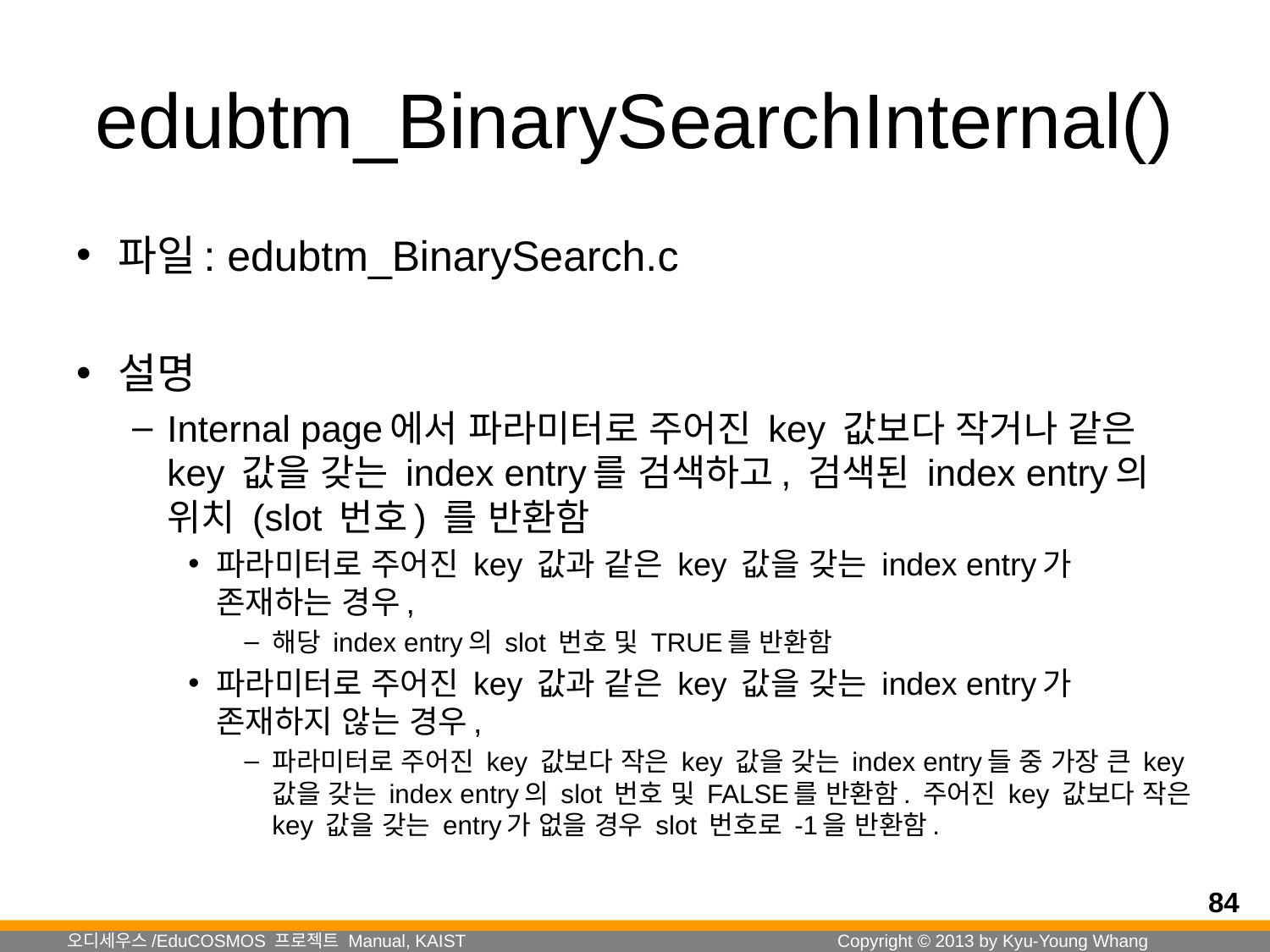

# edubtm_BinarySearchInternal()
파일: edubtm_BinarySearch.c

설명
Internal page에서 파라미터로 주어진 key 값보다 작거나 같은 key 값을 갖는 index entry를 검색하고, 검색된 index entry의 위치 (slot 번호) 를 반환함
파라미터로 주어진 key 값과 같은 key 값을 갖는 index entry가 존재하는 경우,
해당 index entry의 slot 번호 및 TRUE를 반환함
파라미터로 주어진 key 값과 같은 key 값을 갖는 index entry가 존재하지 않는 경우,
파라미터로 주어진 key 값보다 작은 key 값을 갖는 index entry들 중 가장 큰 key 값을 갖는 index entry의 slot 번호 및 FALSE를 반환함. 주어진 key 값보다 작은 key 값을 갖는 entry가 없을 경우 slot 번호로 -1을 반환함.